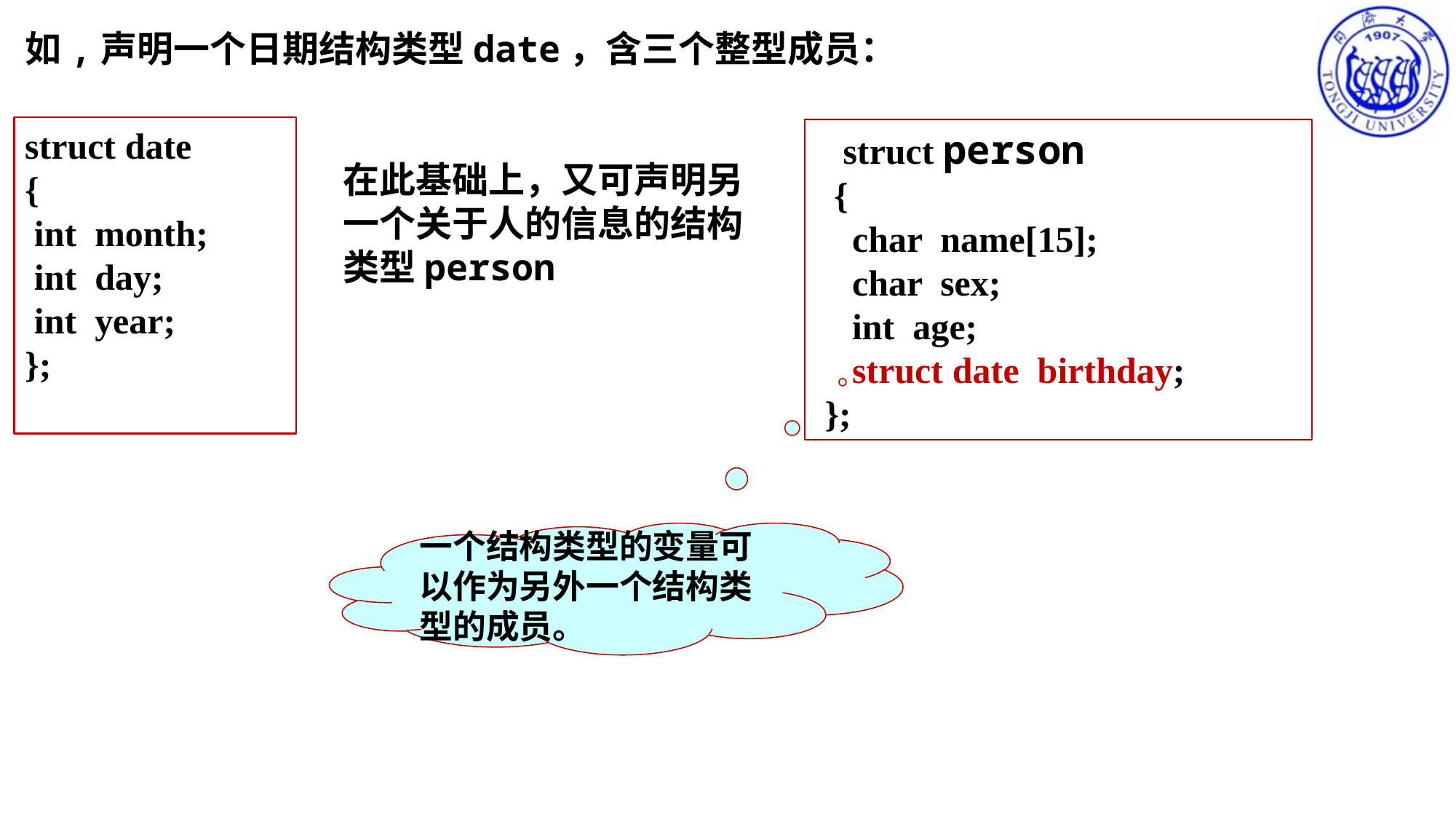

如,声明一个日期结构类型date，含三个整型成员：
struct date
{
 int  month;
 int  day;
 int  year;
};

   struct person
  {
    char  name[15];
    char  sex;
    int  age;
    struct date  birthday;
 };
在此基础上，又可声明另一个关于人的信息的结构类型person
一个结构类型的变量可以作为另外一个结构类型的成员。
  struct man
结构类型